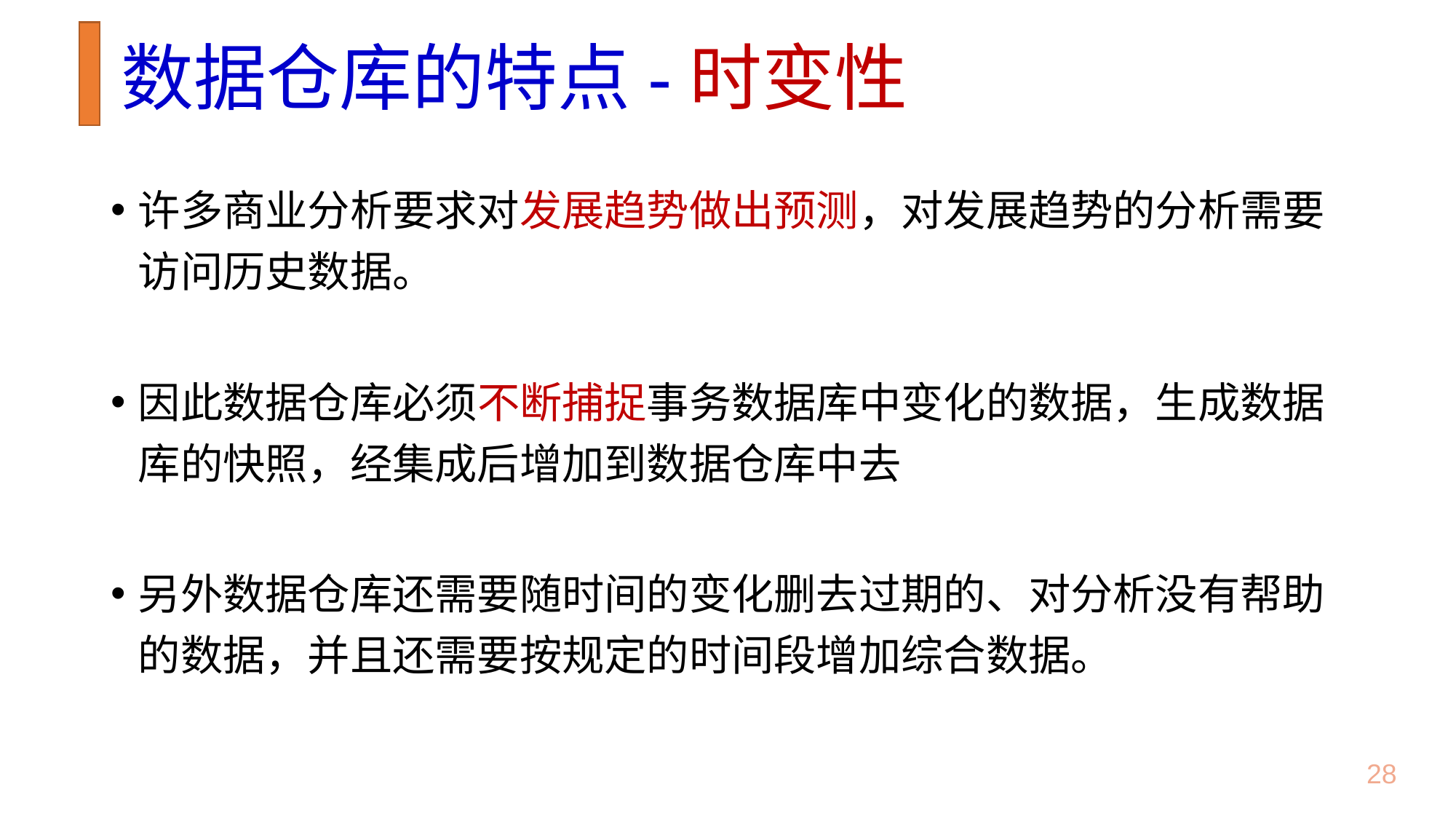

# 数据仓库的特点-时变性
许多商业分析要求对发展趋势做出预测，对发展趋势的分析需要访问历史数据。

因此数据仓库必须不断捕捉事务数据库中变化的数据，生成数据库的快照，经集成后增加到数据仓库中去

另外数据仓库还需要随时间的变化删去过期的、对分析没有帮助的数据，并且还需要按规定的时间段增加综合数据。
28